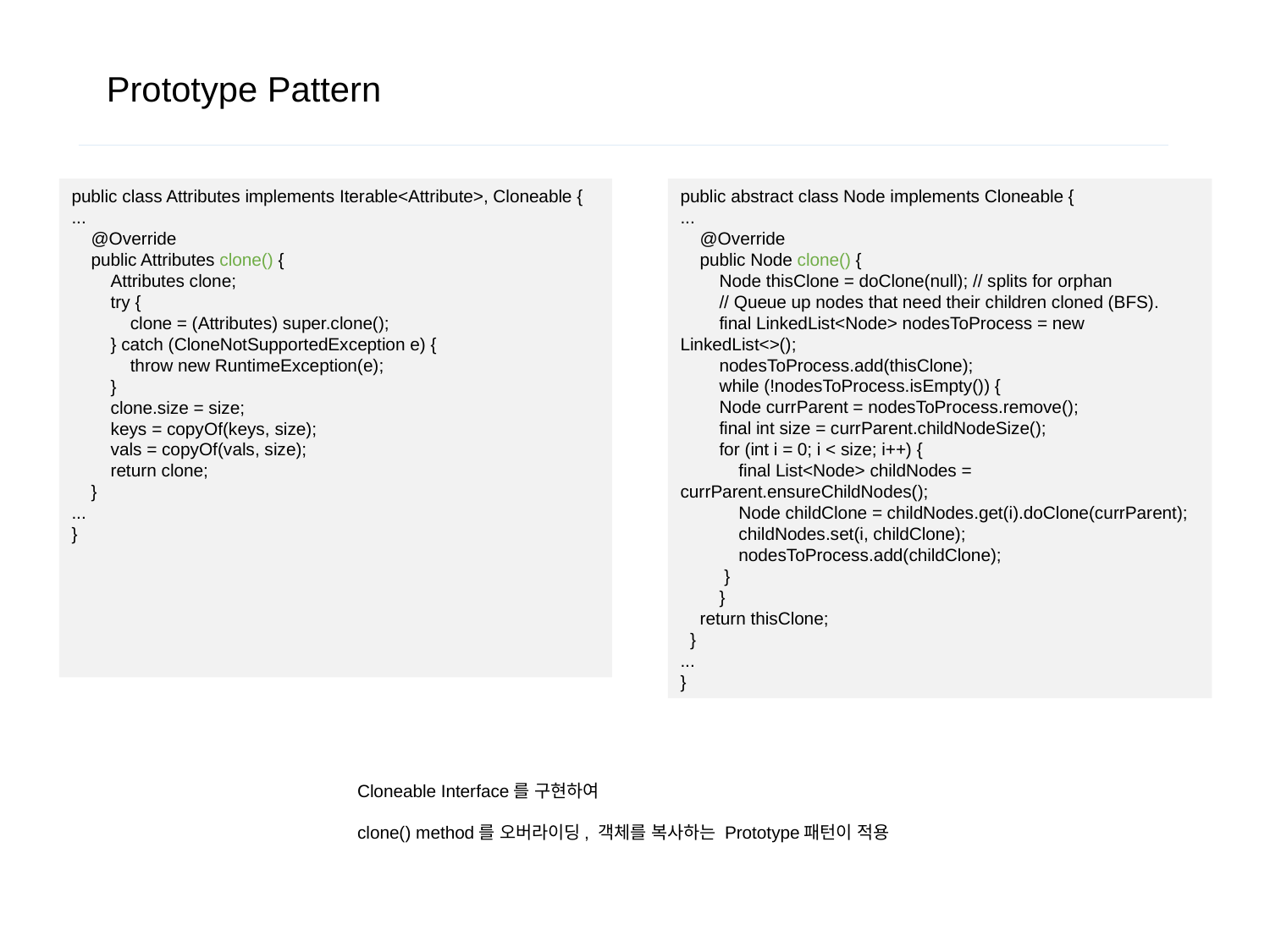

Prototype Pattern
public class Attributes implements Iterable<Attribute>, Cloneable {
...
    @Override
    public Attributes clone() {
        Attributes clone;
        try {
            clone = (Attributes) super.clone();
        } catch (CloneNotSupportedException e) {
            throw new RuntimeException(e);
        }
        clone.size = size;
        keys = copyOf(keys, size);
        vals = copyOf(vals, size);
        return clone;
    }
...
}

public abstract class Node implements Cloneable {
...
    @Override
    public Node clone() {
        Node thisClone = doClone(null); // splits for orphan
        // Queue up nodes that need their children cloned (BFS).
        final LinkedList<Node> nodesToProcess = new LinkedList<>();
        nodesToProcess.add(thisClone);
        while (!nodesToProcess.isEmpty()) {
        Node currParent = nodesToProcess.remove();
        final int size = currParent.childNodeSize();
        for (int i = 0; i < size; i++) {
            final List<Node> childNodes = currParent.ensureChildNodes();
            Node childClone = childNodes.get(i).doClone(currParent);
            childNodes.set(i, childClone);
            nodesToProcess.add(childClone);
         }
        }
    return thisClone;
  }
...
}
Cloneable Interface를 구현하여

clone() method를 오버라이딩, 객체를 복사하는 Prototype패턴이 적용